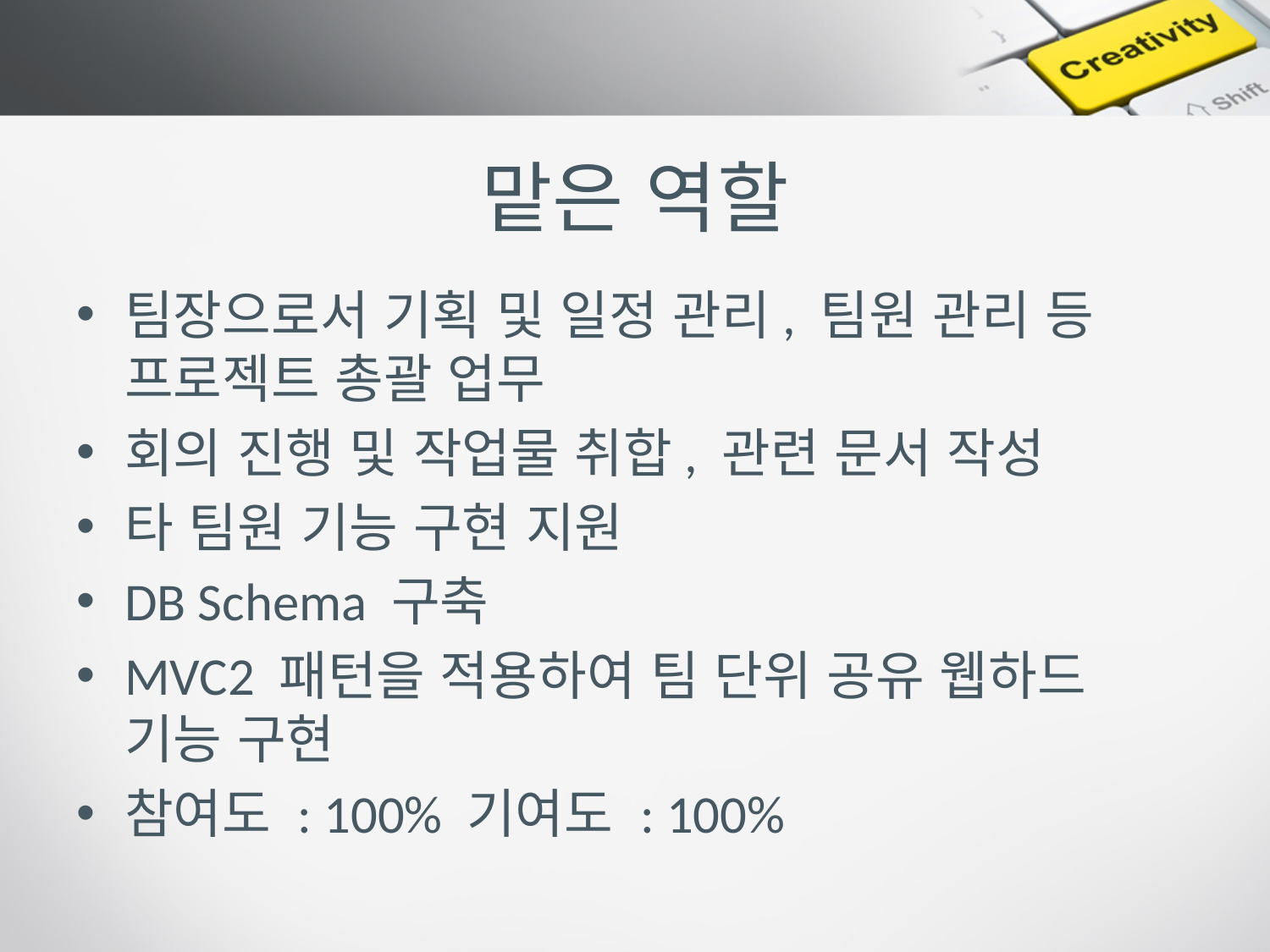

# 맡은 역할
팀장으로서 기획 및 일정 관리, 팀원 관리 등 프로젝트 총괄 업무
회의 진행 및 작업물 취합, 관련 문서 작성
타 팀원 기능 구현 지원
DB Schema 구축
MVC2 패턴을 적용하여 팀 단위 공유 웹하드 기능 구현
참여도 : 100% 기여도 : 100%